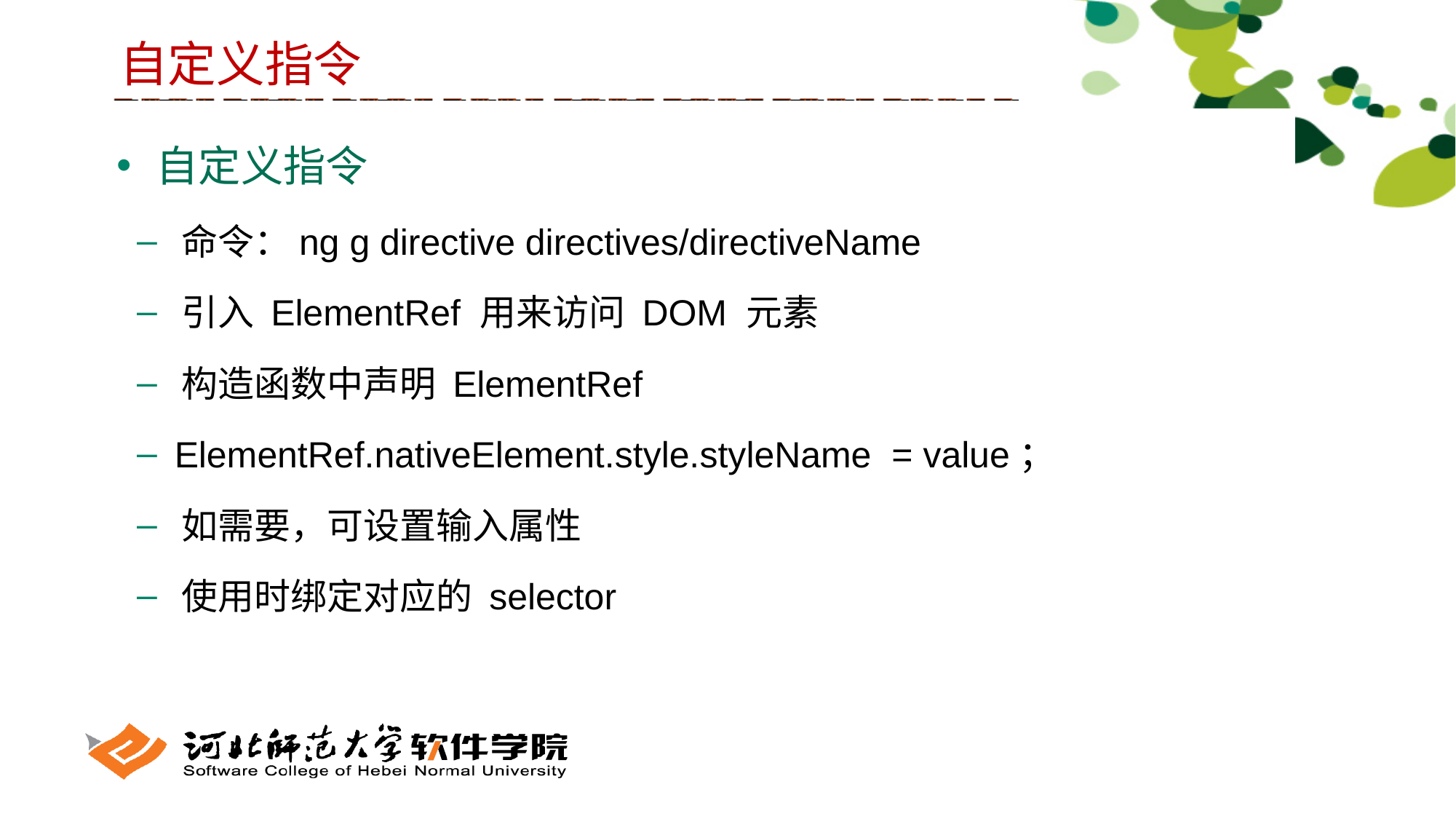

自定义指令
 自定义指令
 命令：ng g directive directives/directiveName
 引入 ElementRef 用来访问 DOM 元素
 构造函数中声明 ElementRef
 ElementRef.nativeElement.style.styleName  = value；
 如需要，可设置输入属性
 使用时绑定对应的 selector